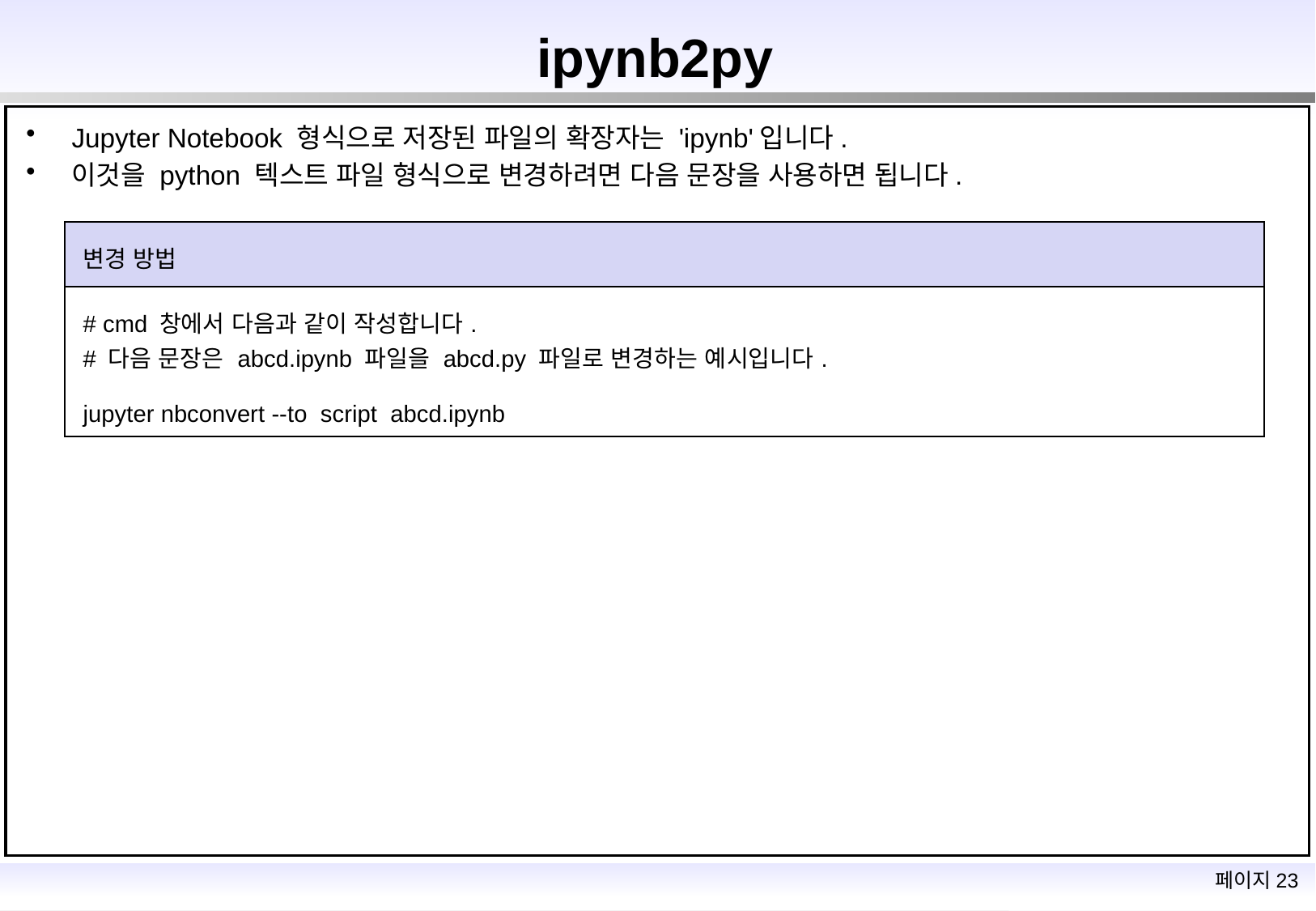

# ipynb2py
Jupyter Notebook 형식으로 저장된 파일의 확장자는 'ipynb'입니다.
이것을 python 텍스트 파일 형식으로 변경하려면 다음 문장을 사용하면 됩니다.
| 변경 방법 |
| --- |
| # cmd 창에서 다음과 같이 작성합니다. # 다음 문장은 abcd.ipynb 파일을 abcd.py 파일로 변경하는 예시입니다.   jupyter nbconvert --to script abcd.ipynb |